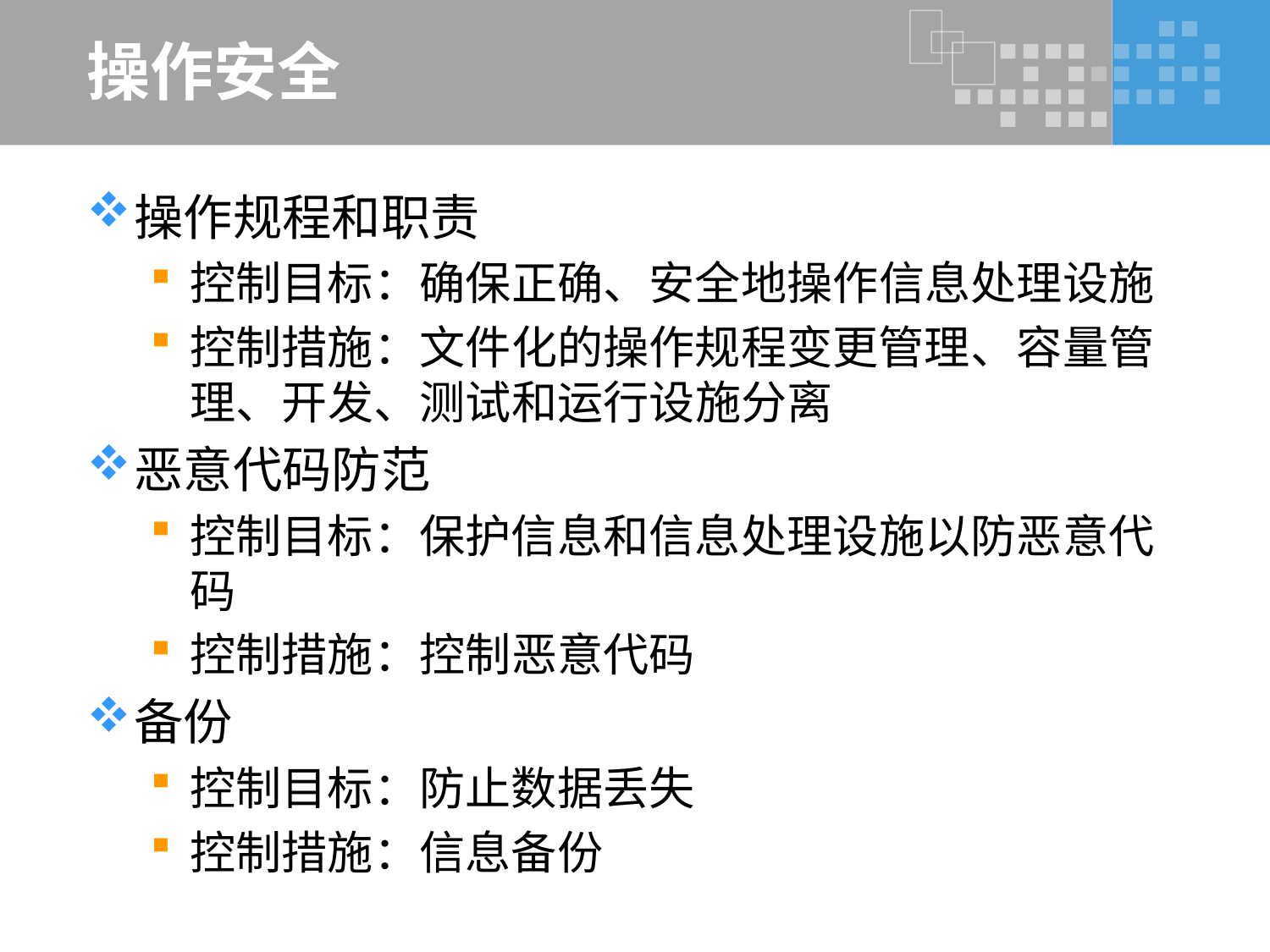

# 操作安全
操作规程和职责
控制目标：确保正确、安全地操作信息处理设施
控制措施：文件化的操作规程变更管理、容量管理、开发、测试和运行设施分离
恶意代码防范
控制目标：保护信息和信息处理设施以防恶意代码
控制措施：控制恶意代码
备份
控制目标：防止数据丢失
控制措施：信息备份

38